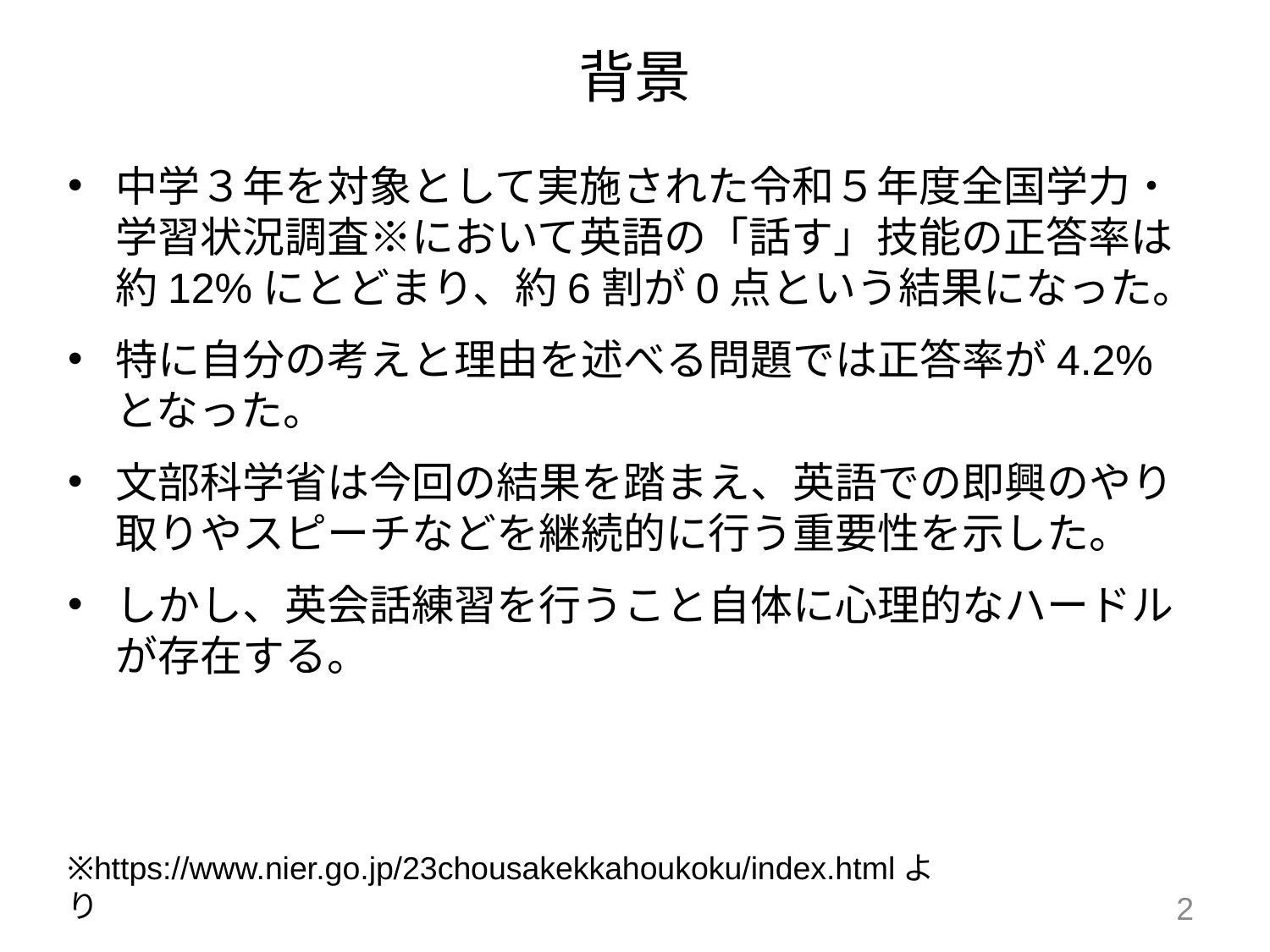

# 背景
中学３年を対象として実施された令和５年度全国学力・学習状況調査※において英語の「話す」技能の正答率は約12%にとどまり、約6割が0点という結果になった。
特に自分の考えと理由を述べる問題では正答率が4.2%となった。
文部科学省は今回の結果を踏まえ、英語での即興のやり取りやスピーチなどを継続的に行う重要性を示した。
しかし、英会話練習を行うこと自体に心理的なハードルが存在する。

※https://www.nier.go.jp/23chousakekkahoukoku/index.htmlより
2